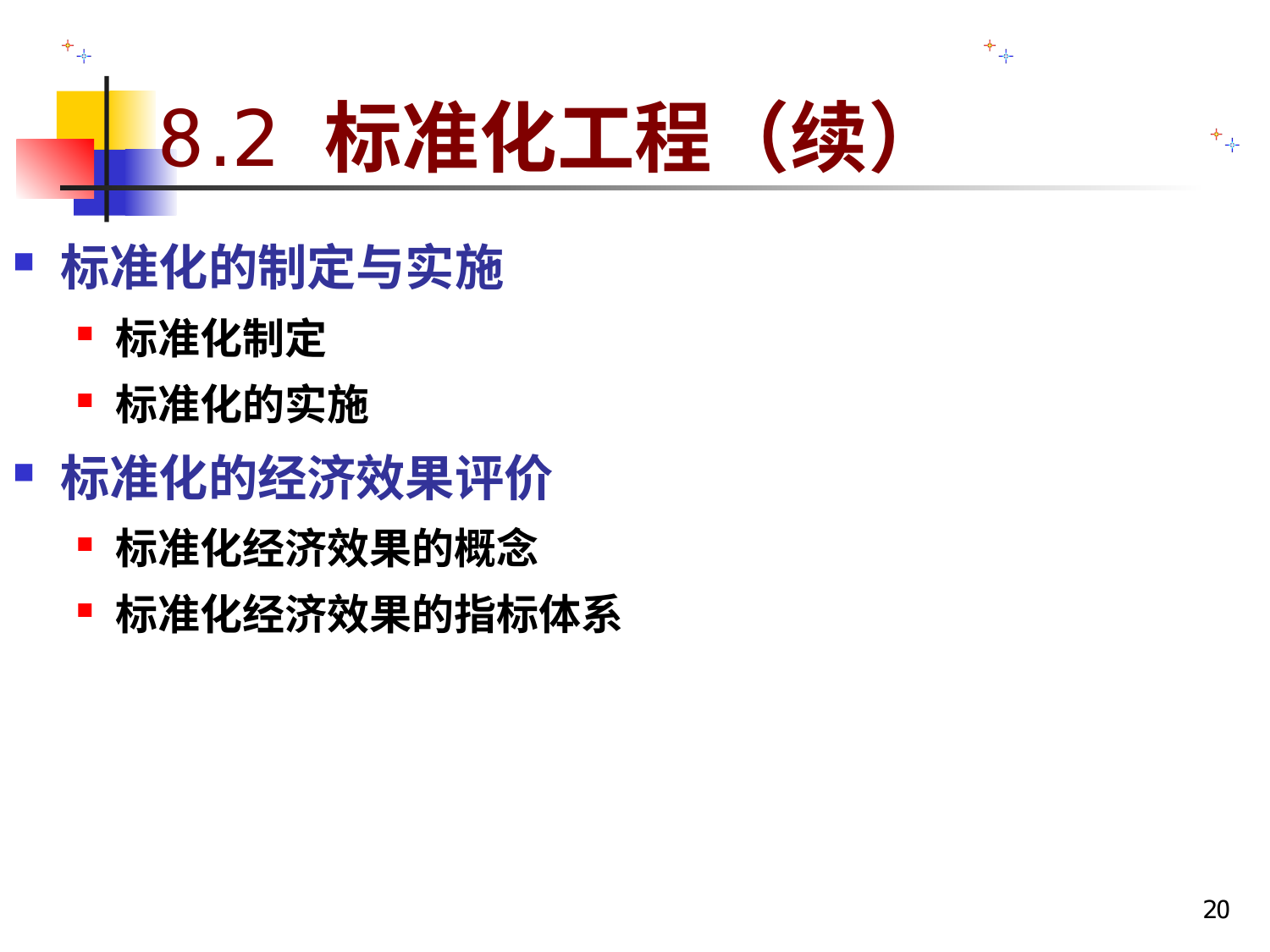

# 8.2 标准化工程（续）
标准化的制定与实施
标准化制定
标准化的实施
标准化的经济效果评价
标准化经济效果的概念
标准化经济效果的指标体系

20